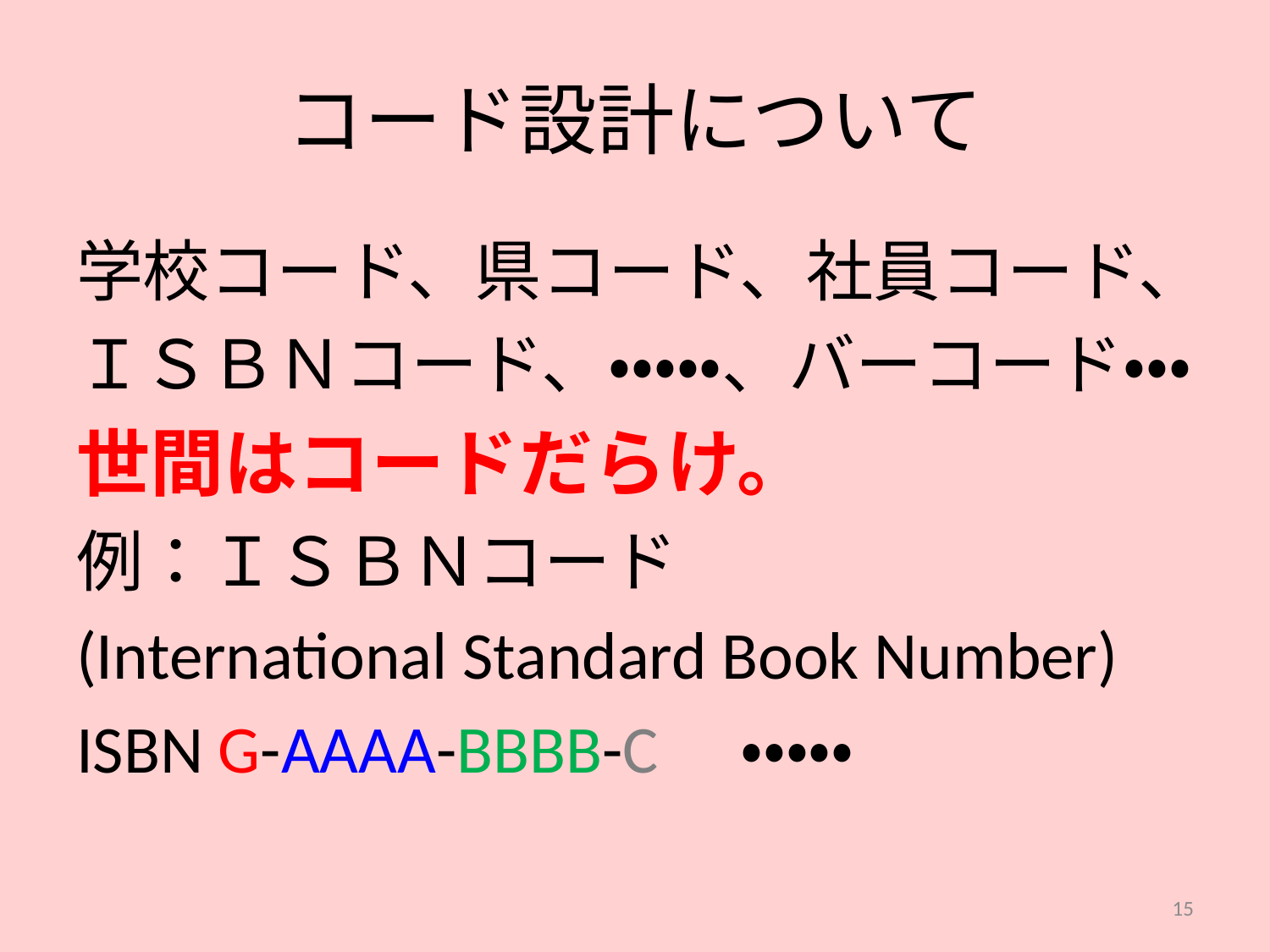

# コード設計について
学校コード、県コード、社員コード、
ＩＳＢＮコード、・・・・・、バーコード・・・
世間はコードだらけ。
例：ＩＳＢＮコード
(International Standard Book Number)
ISBN G-AAAA-BBBB-C　・・・・・

15